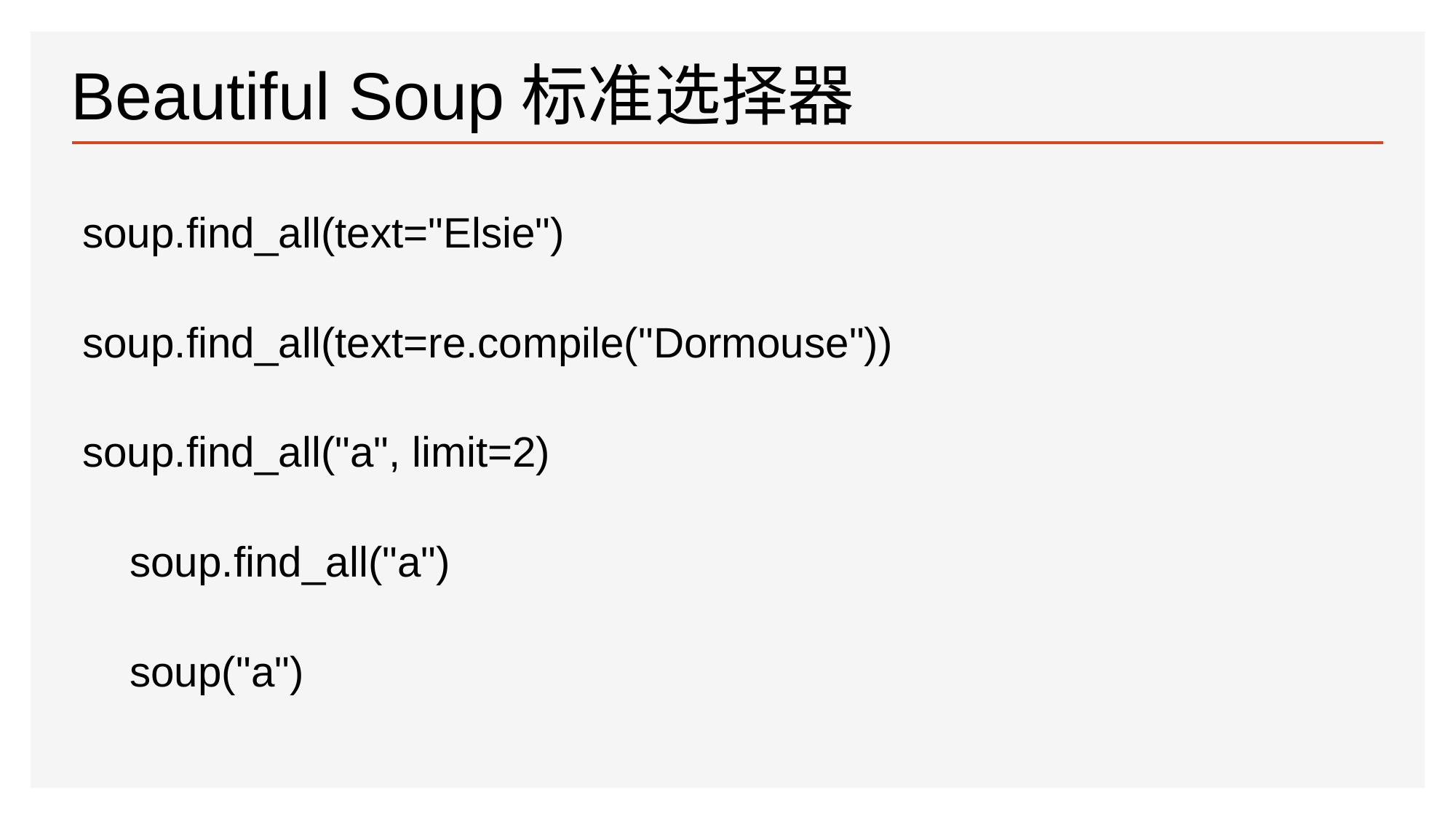

Beautiful Soup标准选择器
soup.find_all(text="Elsie")
soup.find_all(text=re.compile("Dormouse"))
soup.find_all("a", limit=2)
    soup.find_all("a")
    soup("a")